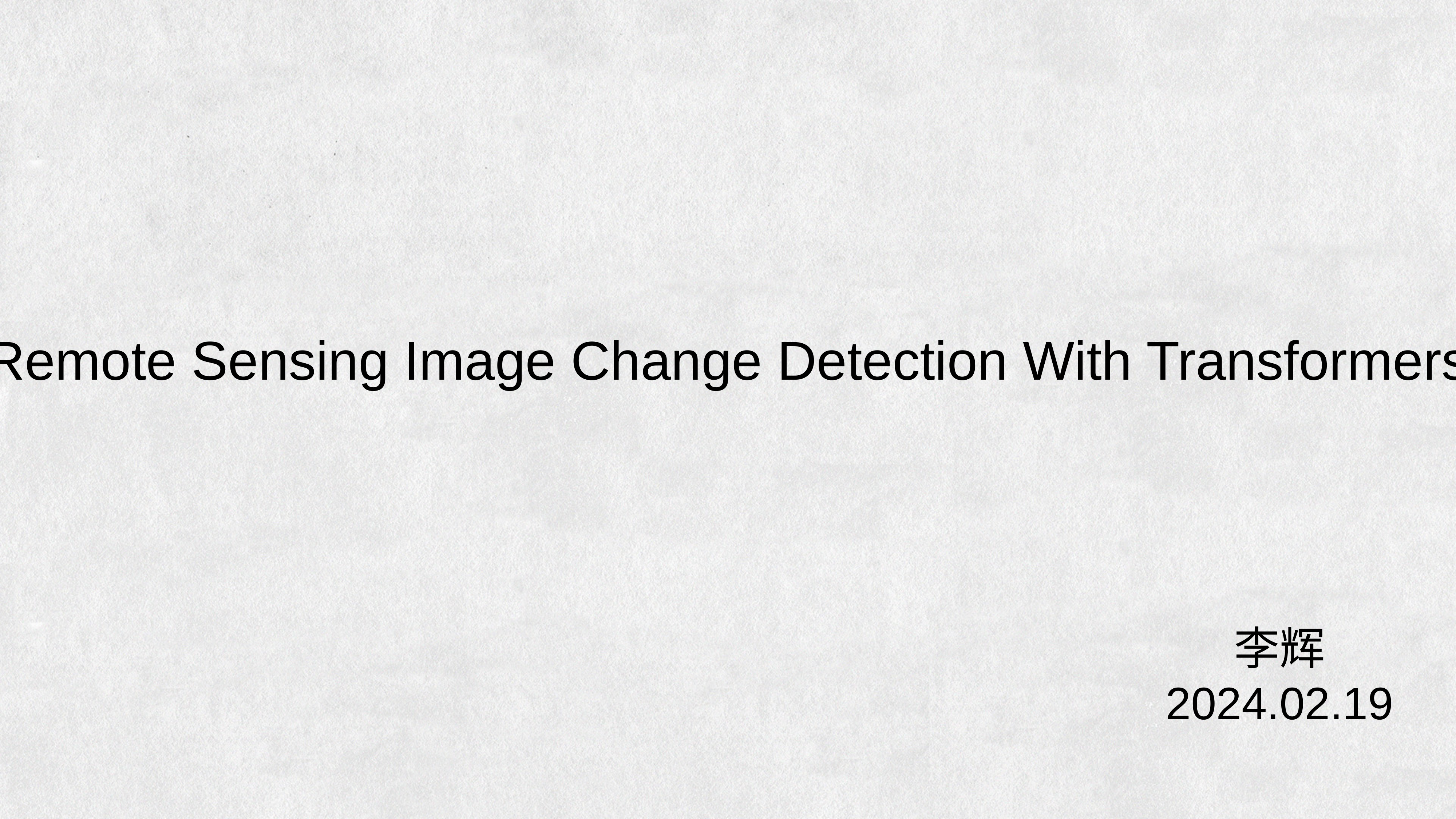

Remote Sensing Image Change Detection With Transformers
李辉
2024.02.19